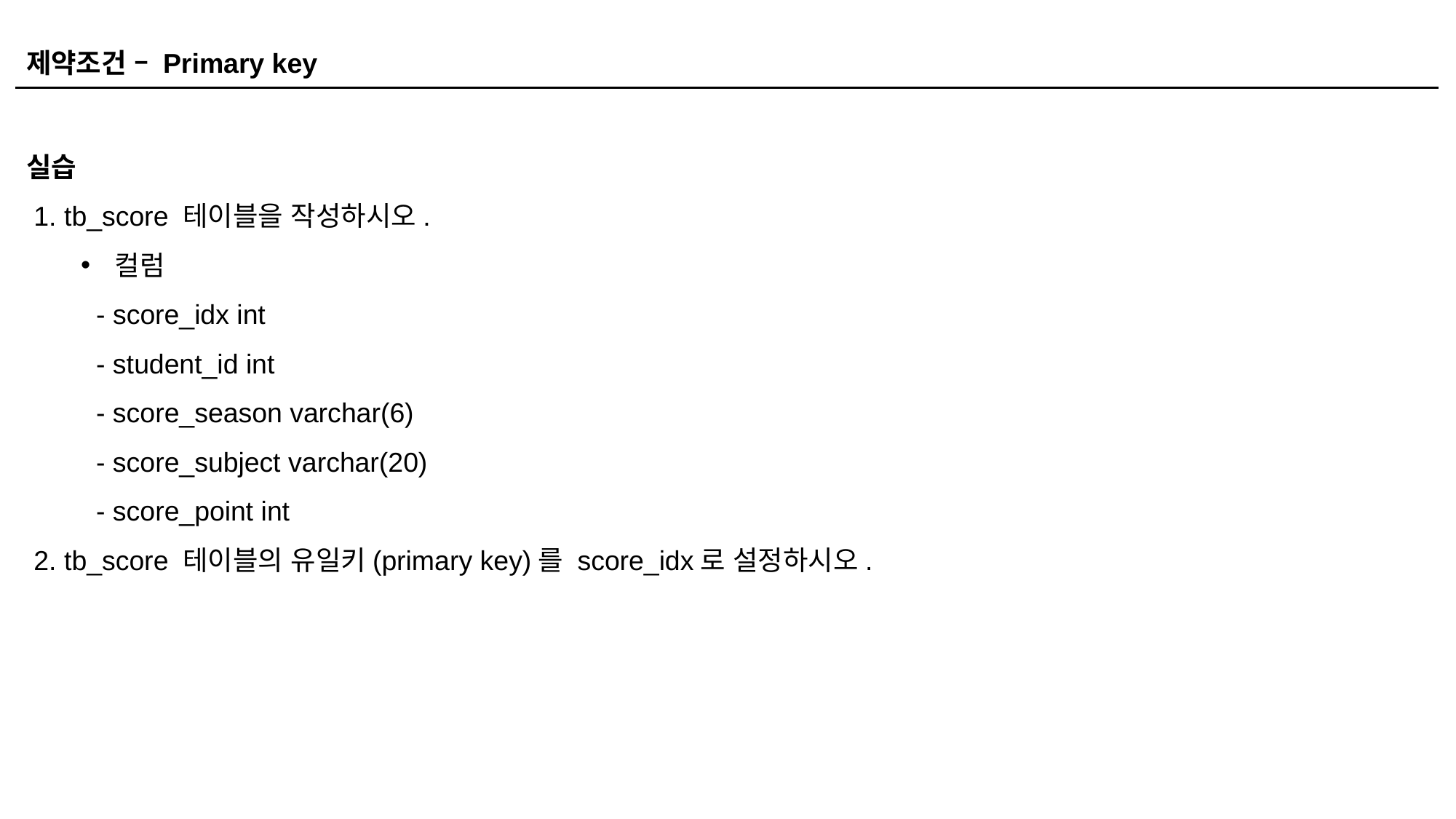

제약조건 – Primary key
실습
 1. tb_score 테이블을 작성하시오.
컬럼
  - score_idx int
  - student_id int
  - score_season varchar(6)
  - score_subject varchar(20)
  - score_point int
 2. tb_score 테이블의 유일키(primary key)를 score_idx로 설정하시오.